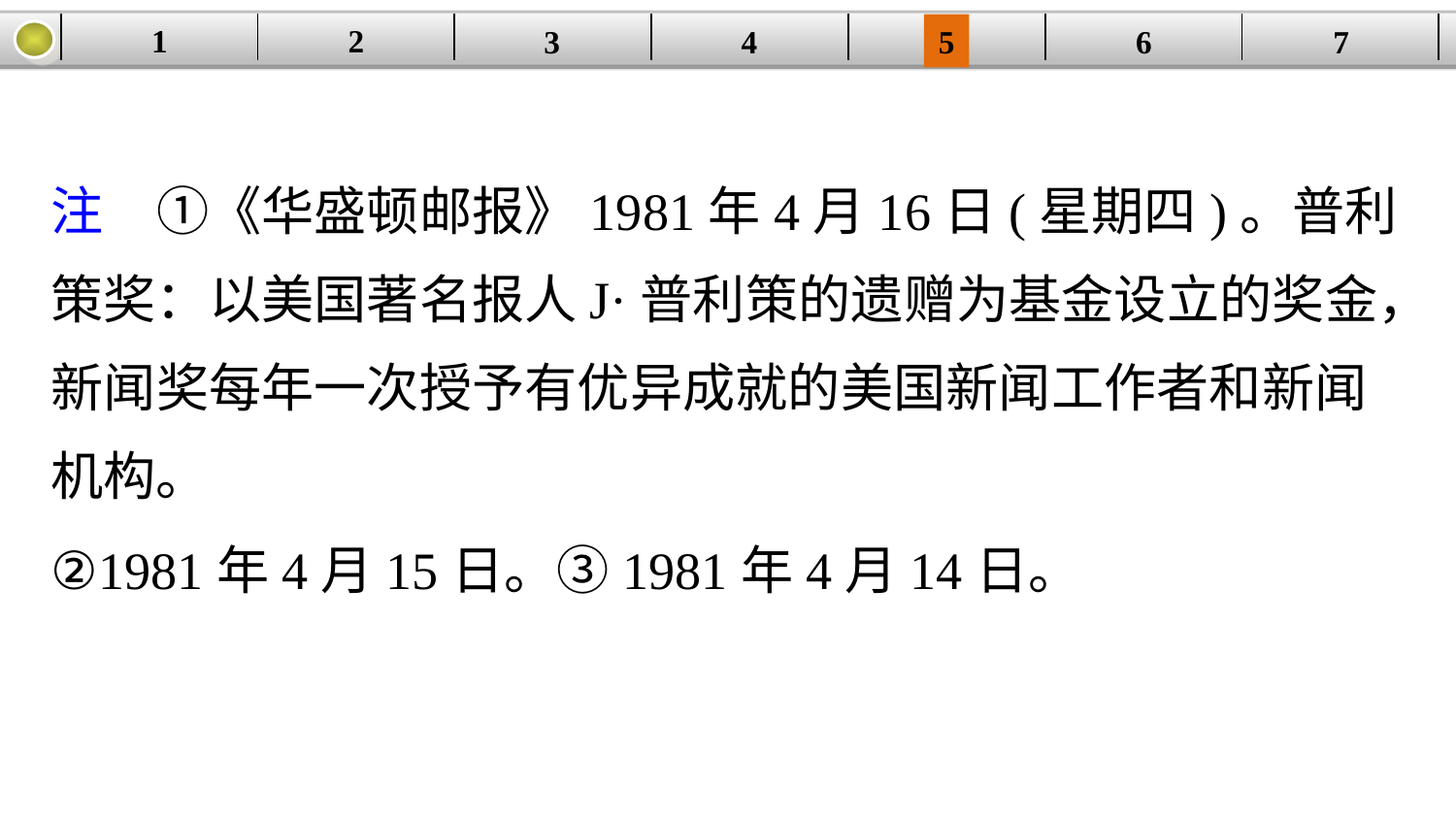

1
2
|  |  |  |  |  |  |  |
| --- | --- | --- | --- | --- | --- | --- |
3
4
5
6
7

注　①《华盛顿邮报》1981年4月16日(星期四)。普利策奖：以美国著名报人J·普利策的遗赠为基金设立的奖金，新闻奖每年一次授予有优异成就的美国新闻工作者和新闻机构。
②1981年4月15日。③1981年4月14日。